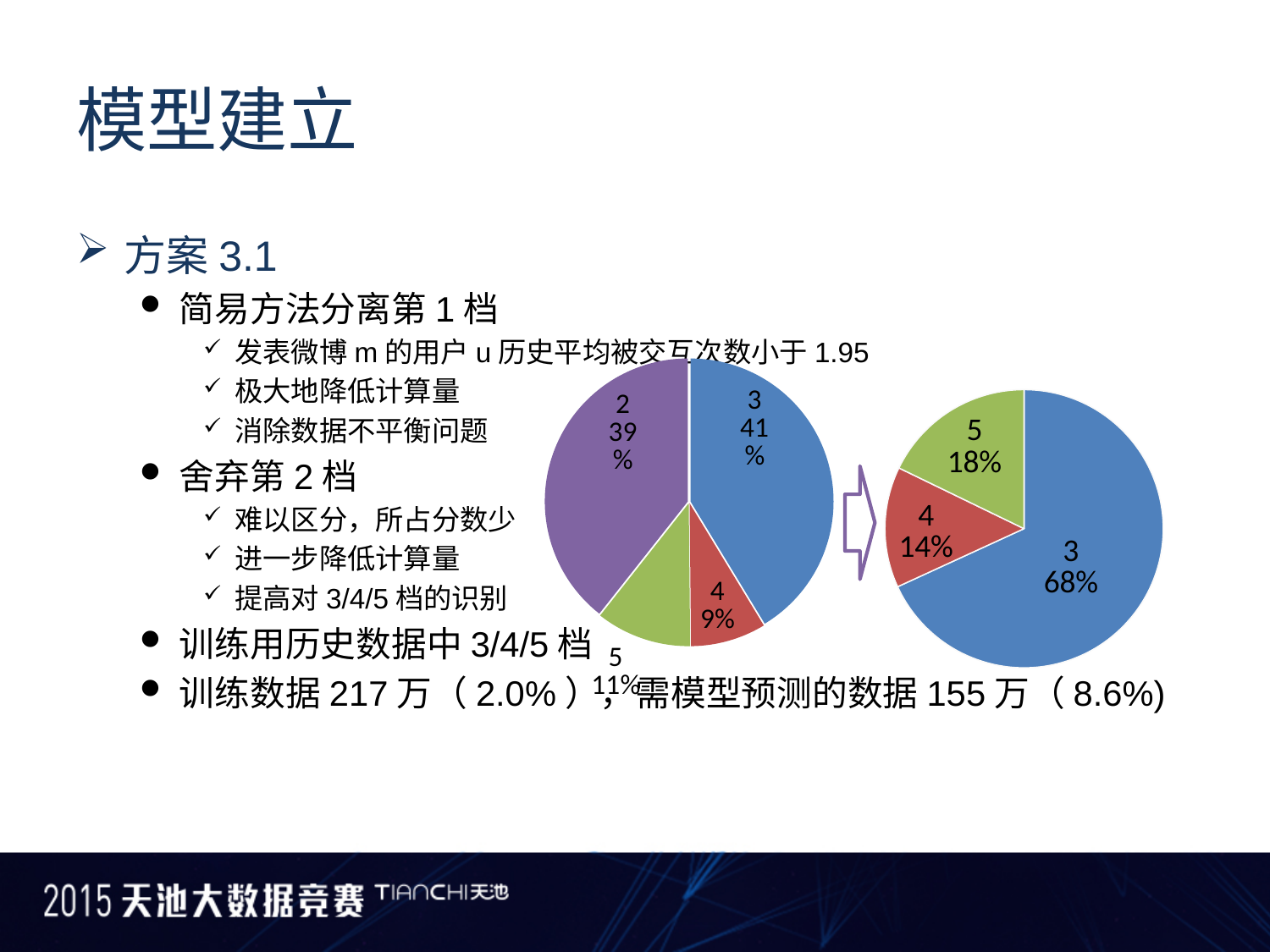

# 模型建立
方案3.1
简易方法分离第1档
发表微博m的用户u历史平均被交互次数小于1.95
极大地降低计算量
消除数据不平衡问题
舍弃第2档
难以区分，所占分数少
进一步降低计算量
提高对3/4/5档的识别
训练用历史数据中3/4/5档
训练数据217万（2.0%），需模型预测的数据155万（8.6%)

### Chart

| Category |  |
|---|---|

### Chart

| Category |  |
|---|---|